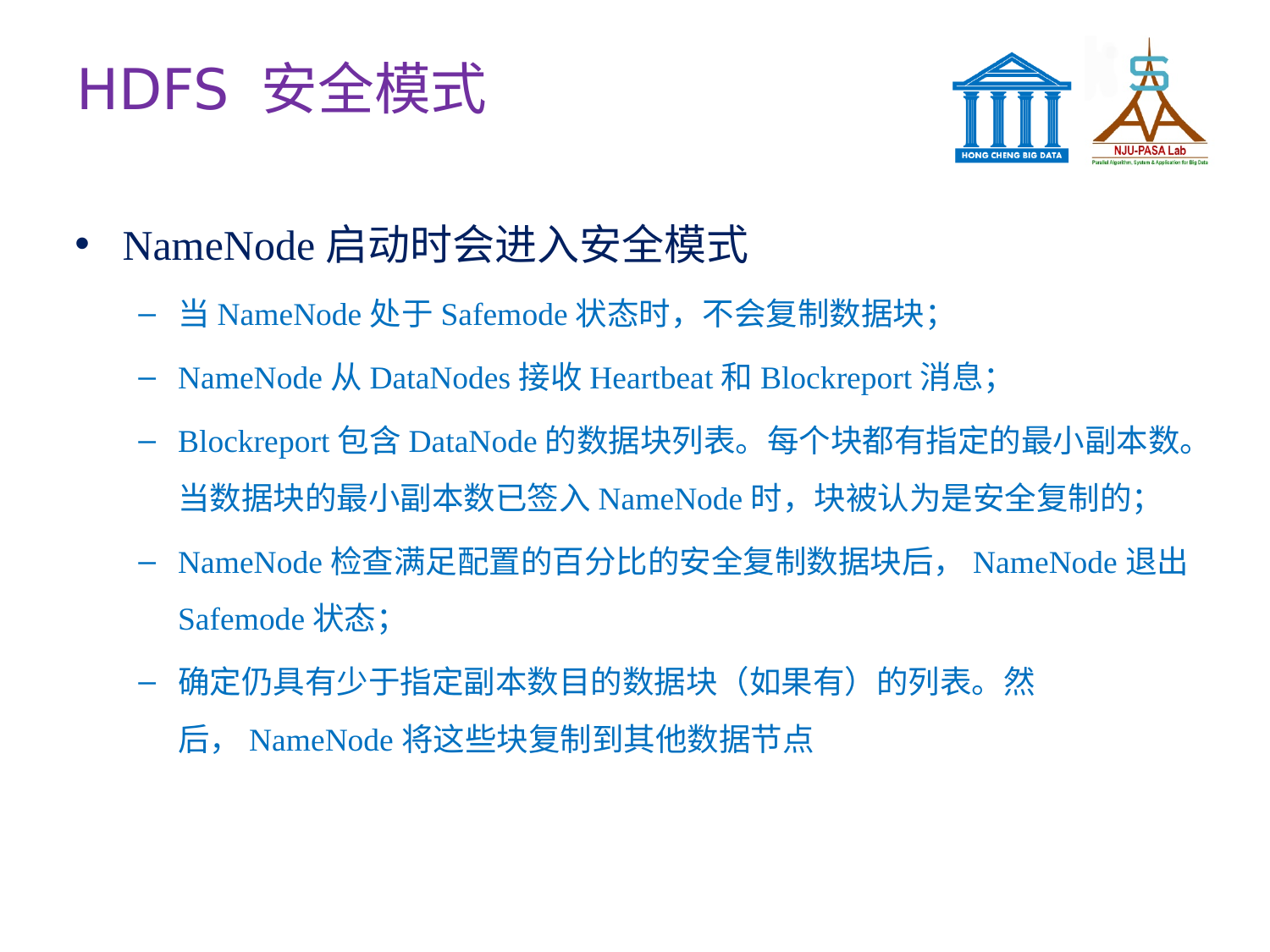

# HDFS 安全模式
NameNode启动时会进入安全模式
当NameNode处于Safemode状态时，不会复制数据块；
NameNode从DataNodes接收Heartbeat和Blockreport消息；
Blockreport包含DataNode的数据块列表。每个块都有指定的最小副本数。当数据块的最小副本数已签入NameNode时，块被认为是安全复制的；
NameNode检查满足配置的百分比的安全复制数据块后，NameNode退出Safemode状态；
确定仍具有少于指定副本数目的数据块（如果有）的列表。然后，NameNode将这些块复制到其他数据节点